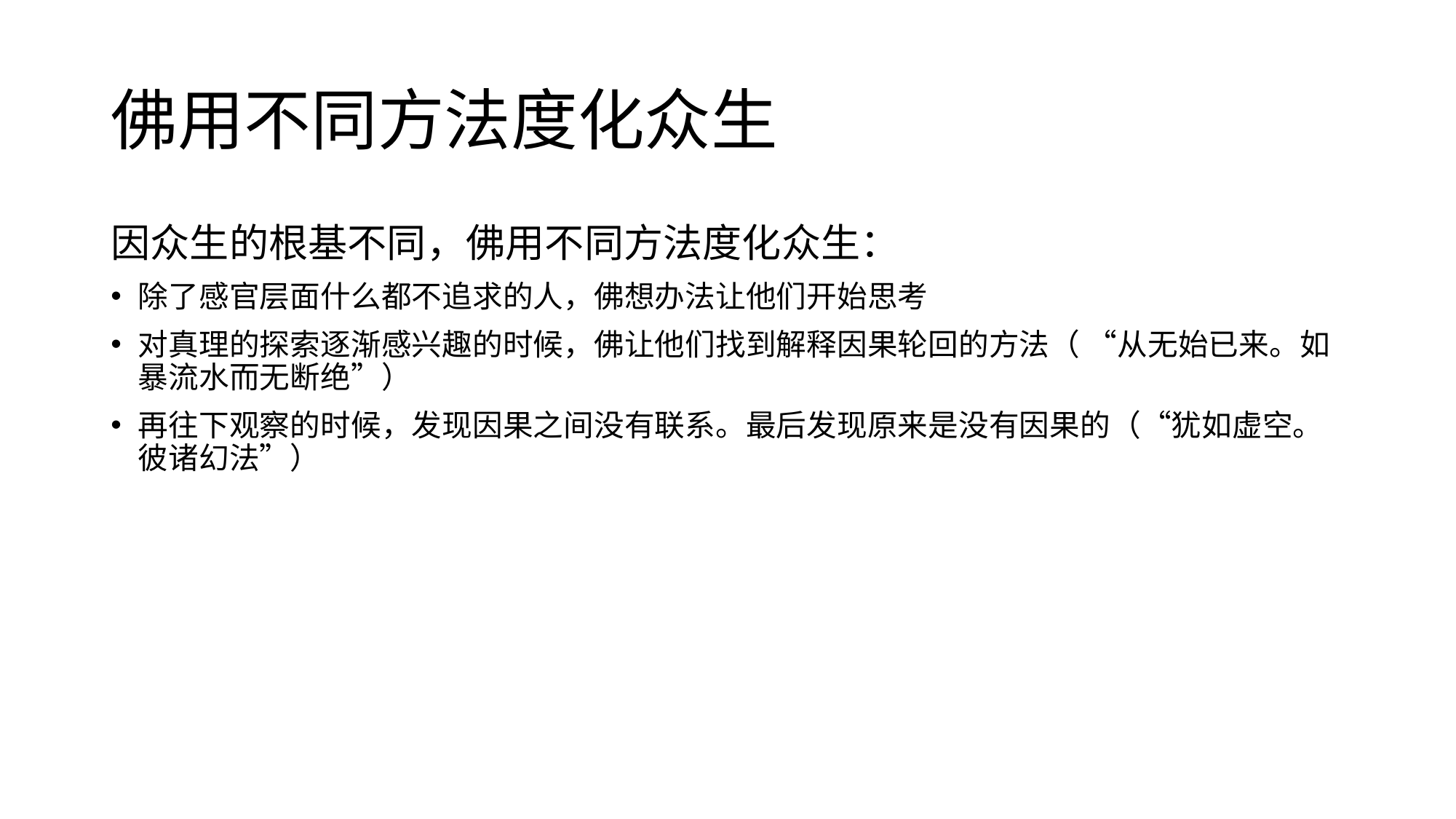

# 佛用不同方法度化众生
因众生的根基不同，佛用不同方法度化众生：
除了感官层面什么都不追求的人，佛想办法让他们开始思考
对真理的探索逐渐感兴趣的时候，佛让他们找到解释因果轮回的方法（ “从无始已来。如暴流水而无断绝”）
再往下观察的时候，发现因果之间没有联系。最后发现原来是没有因果的（“犹如虚空。彼诸幻法”）